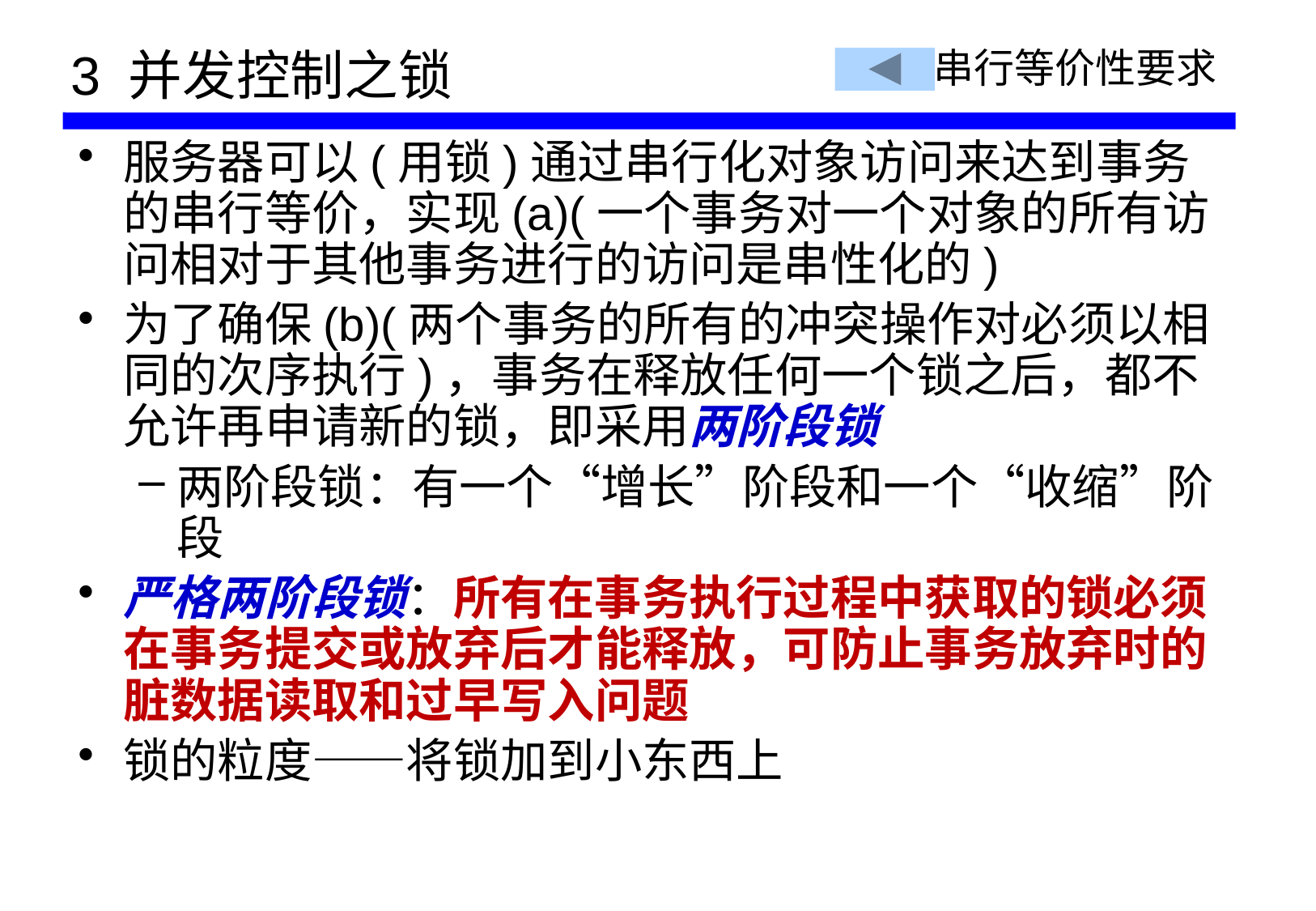

# 3 并发控制之锁
串行等价性要求

服务器可以(用锁)通过串行化对象访问来达到事务的串行等价，实现(a)(一个事务对一个对象的所有访问相对于其他事务进行的访问是串性化的)
为了确保(b)(两个事务的所有的冲突操作对必须以相同的次序执行)，事务在释放任何一个锁之后，都不允许再申请新的锁，即采用两阶段锁
两阶段锁：有一个“增长”阶段和一个“收缩”阶段
严格两阶段锁：所有在事务执行过程中获取的锁必须在事务提交或放弃后才能释放，可防止事务放弃时的脏数据读取和过早写入问题
锁的粒度——将锁加到小东西上